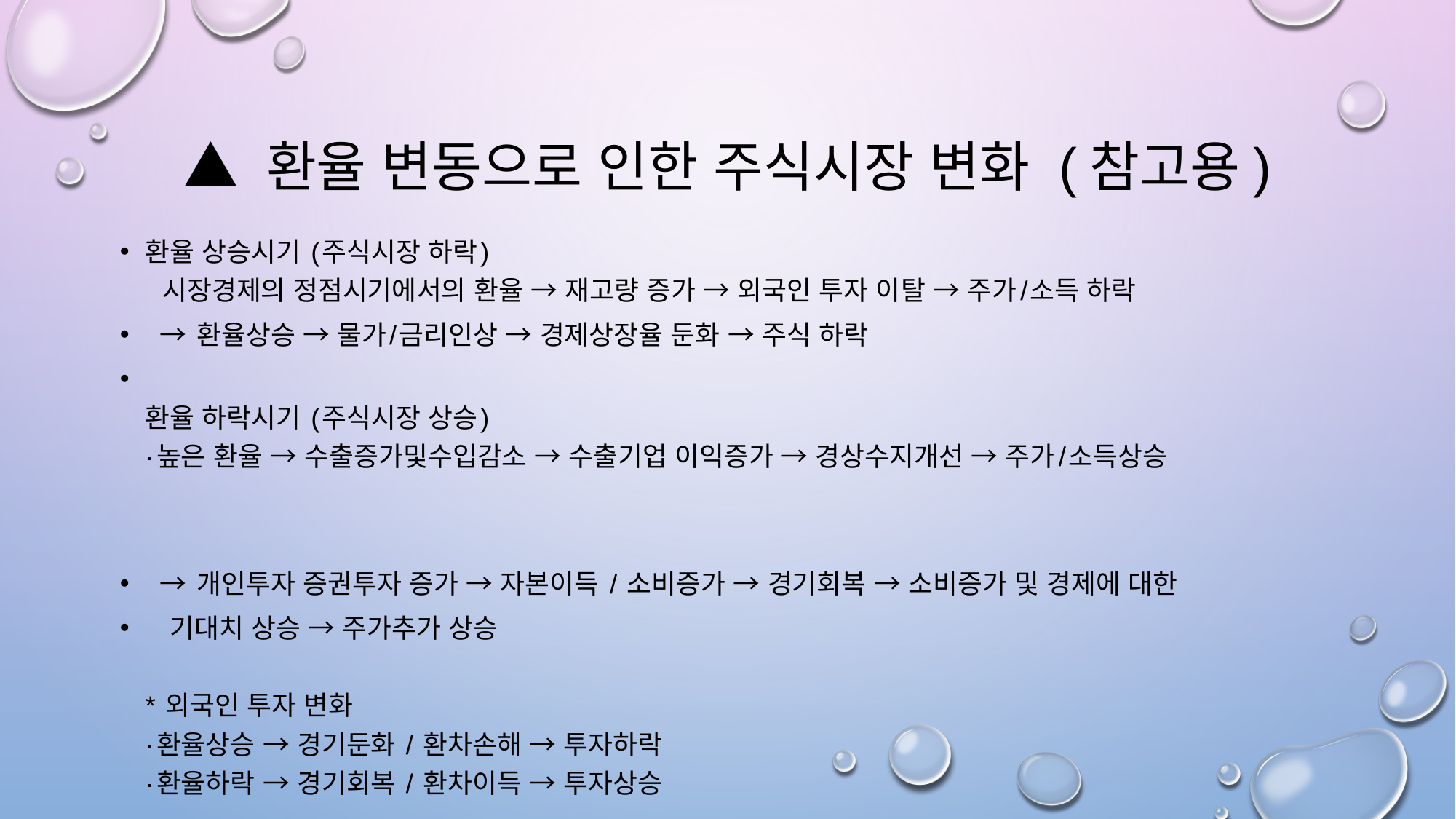

# ▲ 환율 변동으로 인한 주식시장 변화 (참고용)
환율 상승시기 (주식시장 하락)
  시장경제의 정점시기에서의 환율 → 재고량 증가 → 외국인 투자 이탈 → 주가/소득 하락
  → 환율상승 → 물가/금리인상 → 경제상장율 둔화 → 주식 하락
환율 하락시기 (주식시장 상승)
·높은 환율 → 수출증가및수입감소 → 수출기업 이익증가 → 경상수지개선 → 주가/소득상승

  → 개인투자 증권투자 증가 → 자본이득 / 소비증가 → 경기회복 → 소비증가 및 경제에 대한
   기대치 상승 → 주가추가 상승
 
* 외국인 투자 변화
·환율상승 → 경기둔화 / 환차손해 → 투자하락
·환율하락 → 경기회복 / 환차이득 → 투자상승